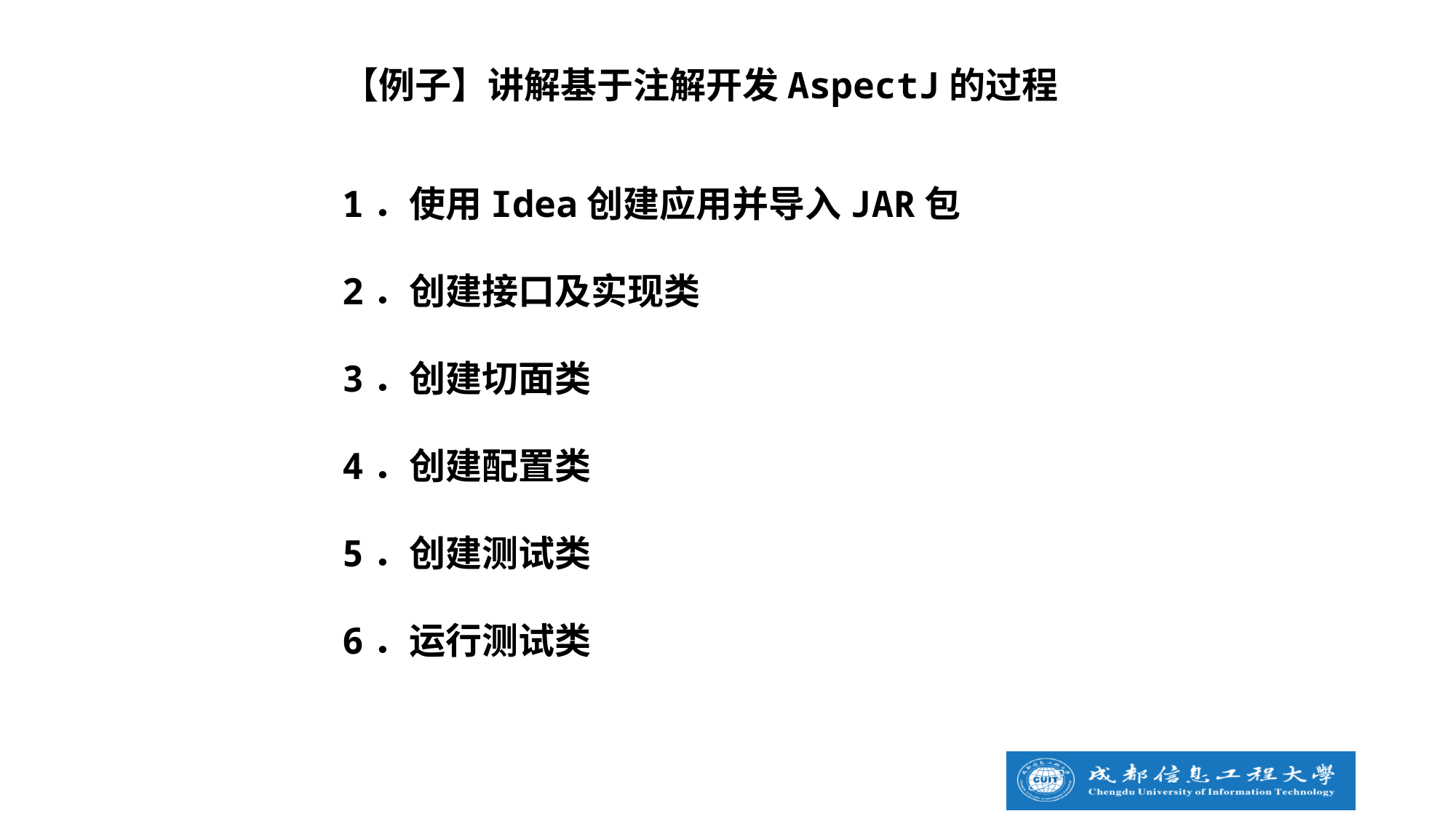

【例子】讲解基于注解开发AspectJ的过程
1．使用Idea创建应用并导入JAR包

2．创建接口及实现类

3．创建切面类

4．创建配置类

5．创建测试类

6．运行测试类